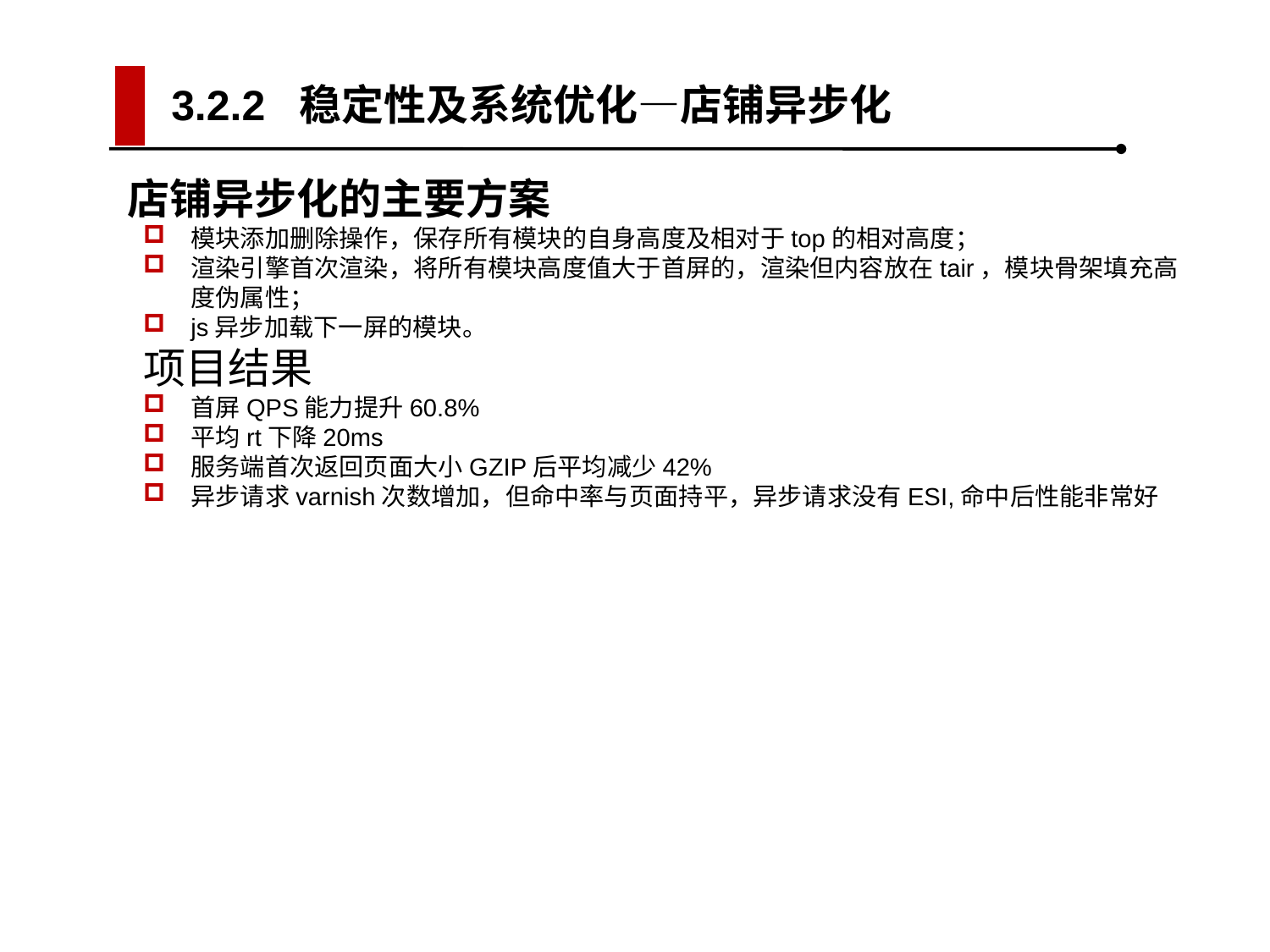

3.2.2  稳定性及系统优化—店铺异步化
店铺异步化的主要方案
模块添加删除操作，保存所有模块的自身高度及相对于top的相对高度；
渲染引擎首次渲染，将所有模块高度值大于首屏的，渲染但内容放在tair，模块骨架填充高度伪属性；
js异步加载下一屏的模块。
项目结果
首屏QPS能力提升60.8%
平均rt下降20ms
服务端首次返回页面大小GZIP后平均减少42%
异步请求varnish次数增加，但命中率与页面持平，异步请求没有ESI,命中后性能非常好